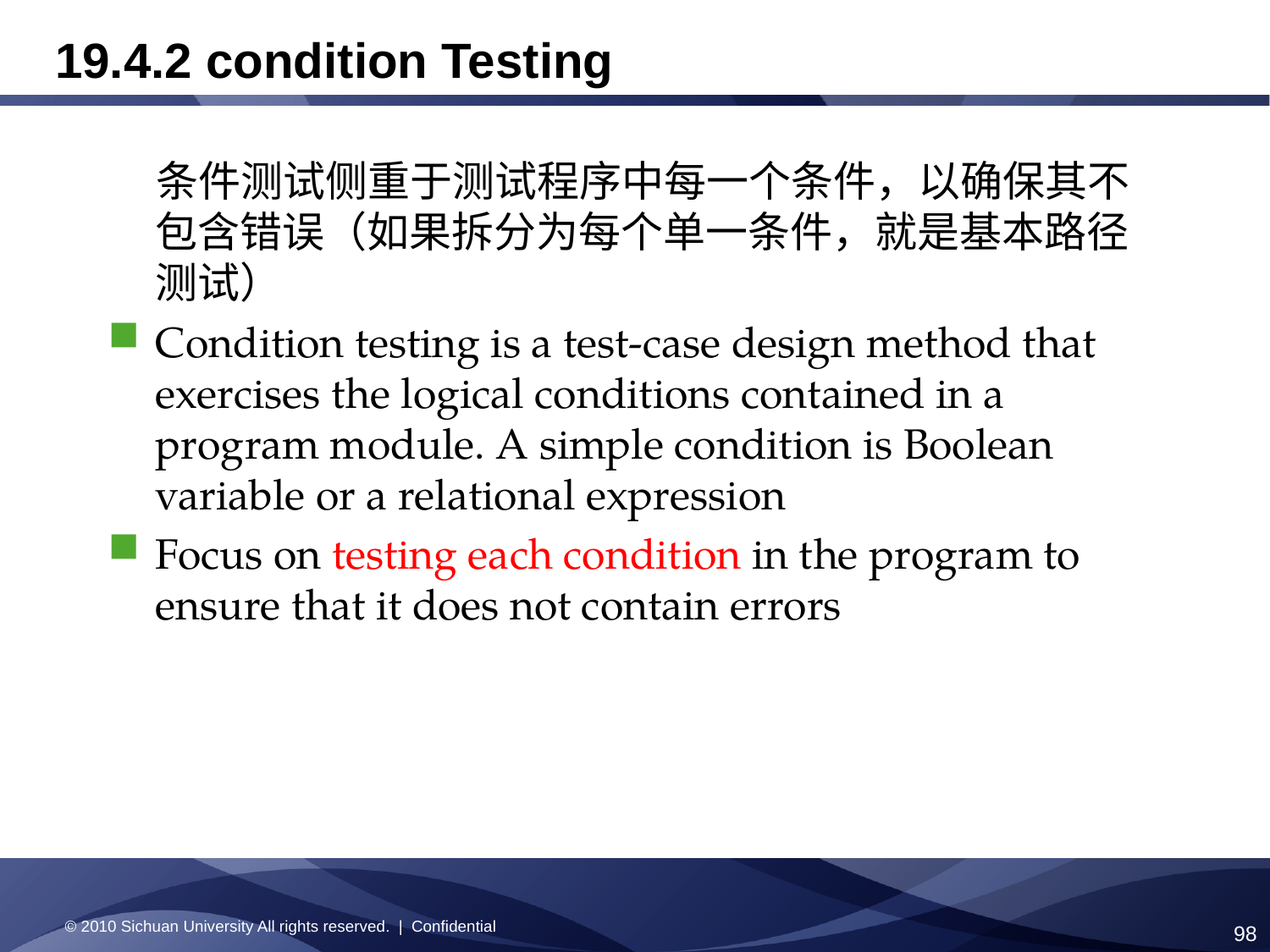

# 19.4.2 condition Testing
    条件测试侧重于测试程序中每一个条件，以确保其不包含错误（如果拆分为每个单一条件，就是基本路径测试）
Condition testing is a test-case design method that exercises the logical conditions contained in a program module. A simple condition is Boolean variable or a relational expression
Focus on testing each condition in the program to ensure that it does not contain errors
© 2010 Sichuan University All rights reserved.  |  Confidential
98